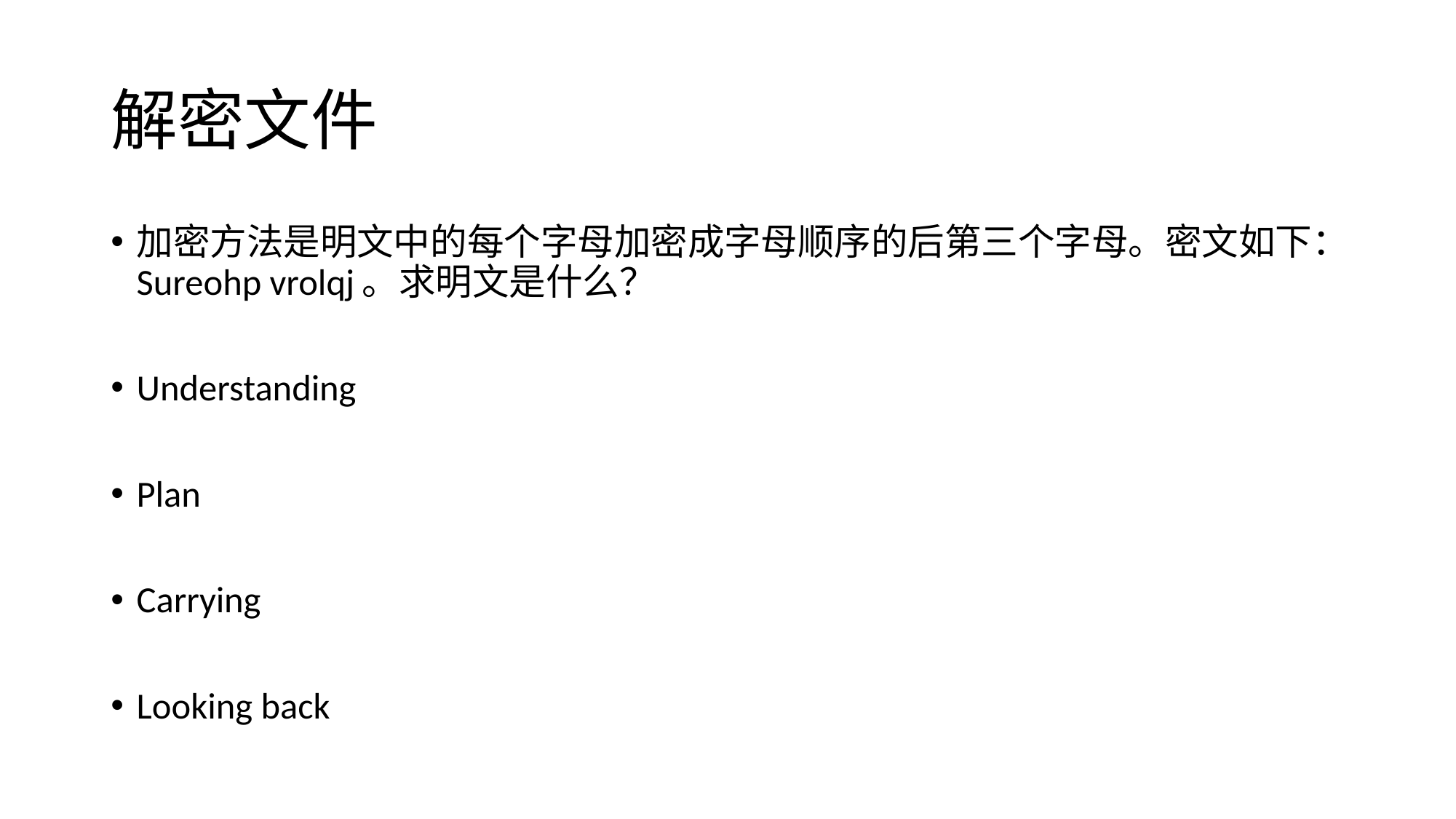

# 解密文件
加密方法是明文中的每个字母加密成字母顺序的后第三个字母。密文如下：Sureohp vrolqj。求明文是什么？

Understanding

Plan

Carrying

Looking back